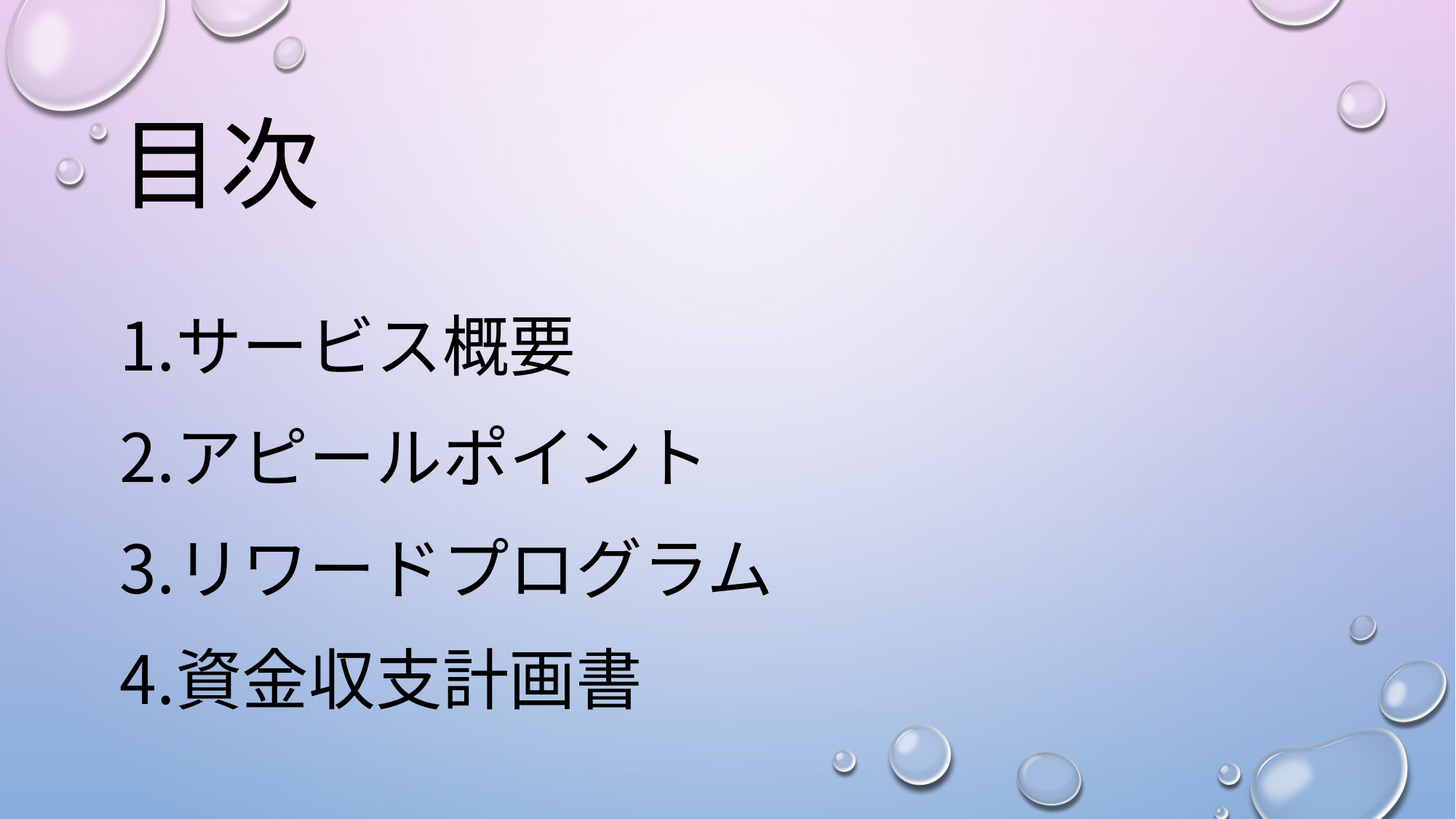

# 目次
サービス概要
アピールポイント
リワードプログラム
資金収支計画書